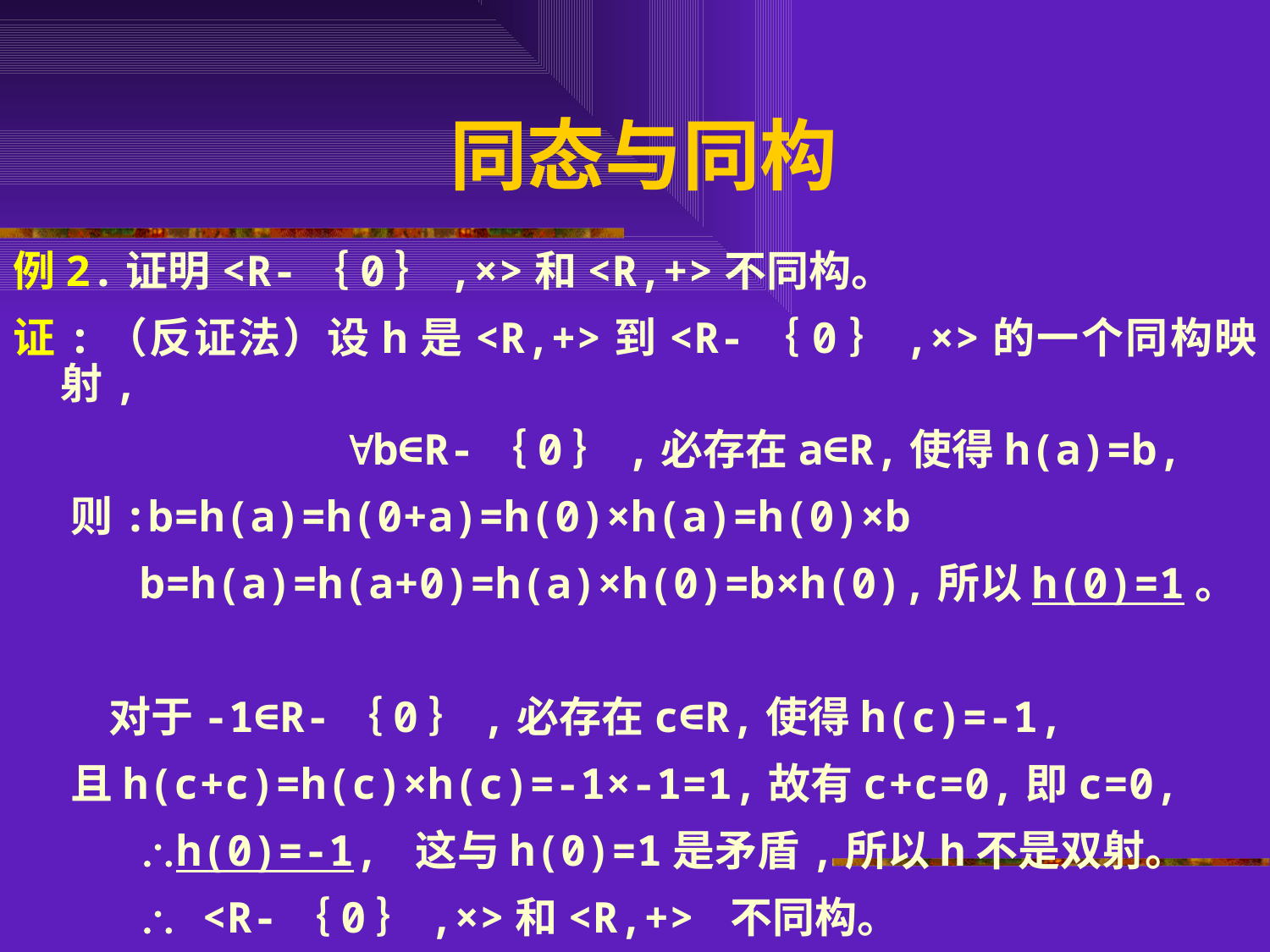

# 同态与同构
例2.证明<R-｛0｝,×>和<R,+>不同构。
证:（反证法）设h是<R,+>到<R-｛0｝,×>的一个同构映射,
             ∀b∈R-｛0｝,必存在a∈R,使得h(a)=b,
     则:b=h(a)=h(0+a)=h(0)×h(a)=h(0)×b
     b=h(a)=h(a+0)=h(a)×h(0)=b×h(0),所以h(0)=1。

         对于-1∈R-｛0｝,必存在c∈R,使得h(c)=-1,
     且h(c+c)=h(c)×h(c)=-1×-1=1,故有c+c=0,即c=0,
     ∴h(0)=-1, 这与h(0)=1是矛盾,所以h不是双射。
     ∴ <R-｛0｝,×>和<R,+> 不同构。